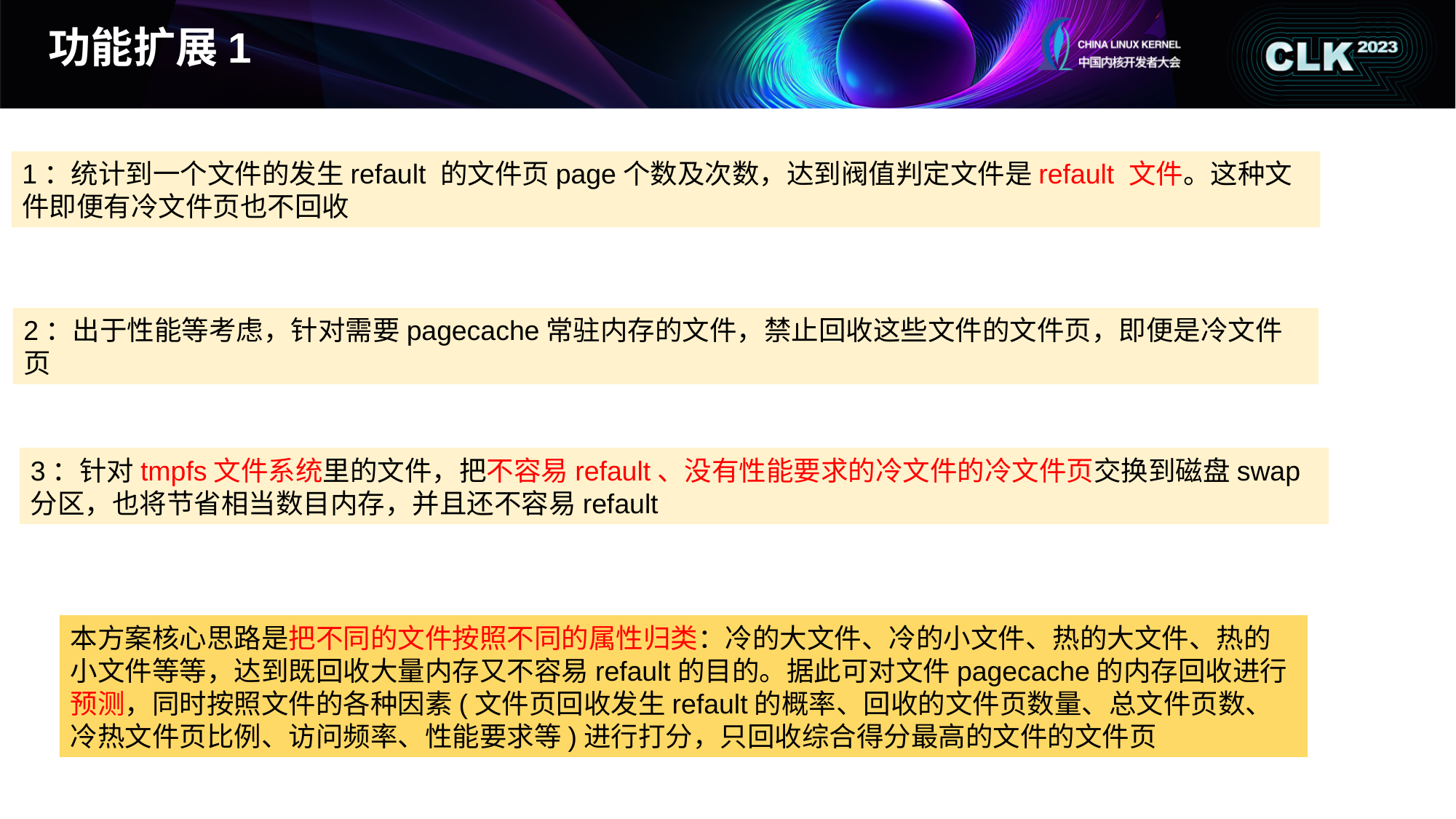

# 功能扩展1
1：统计到一个文件的发生refault 的文件页page个数及次数，达到阀值判定文件是refault 文件。这种文件即便有冷文件页也不回收
2：出于性能等考虑，针对需要pagecache常驻内存的文件，禁止回收这些文件的文件页，即便是冷文件页
3：针对tmpfs文件系统里的文件，把不容易refault、没有性能要求的冷文件的冷文件页交换到磁盘swap分区，也将节省相当数目内存，并且还不容易refault
本方案核心思路是把不同的文件按照不同的属性归类：冷的大文件、冷的小文件、热的大文件、热的小文件等等，达到既回收大量内存又不容易refault的目的。据此可对文件pagecache的内存回收进行预测，同时按照文件的各种因素(文件页回收发生refault的概率、回收的文件页数量、总文件页数、冷热文件页比例、访问频率、性能要求等)进行打分，只回收综合得分最高的文件的文件页